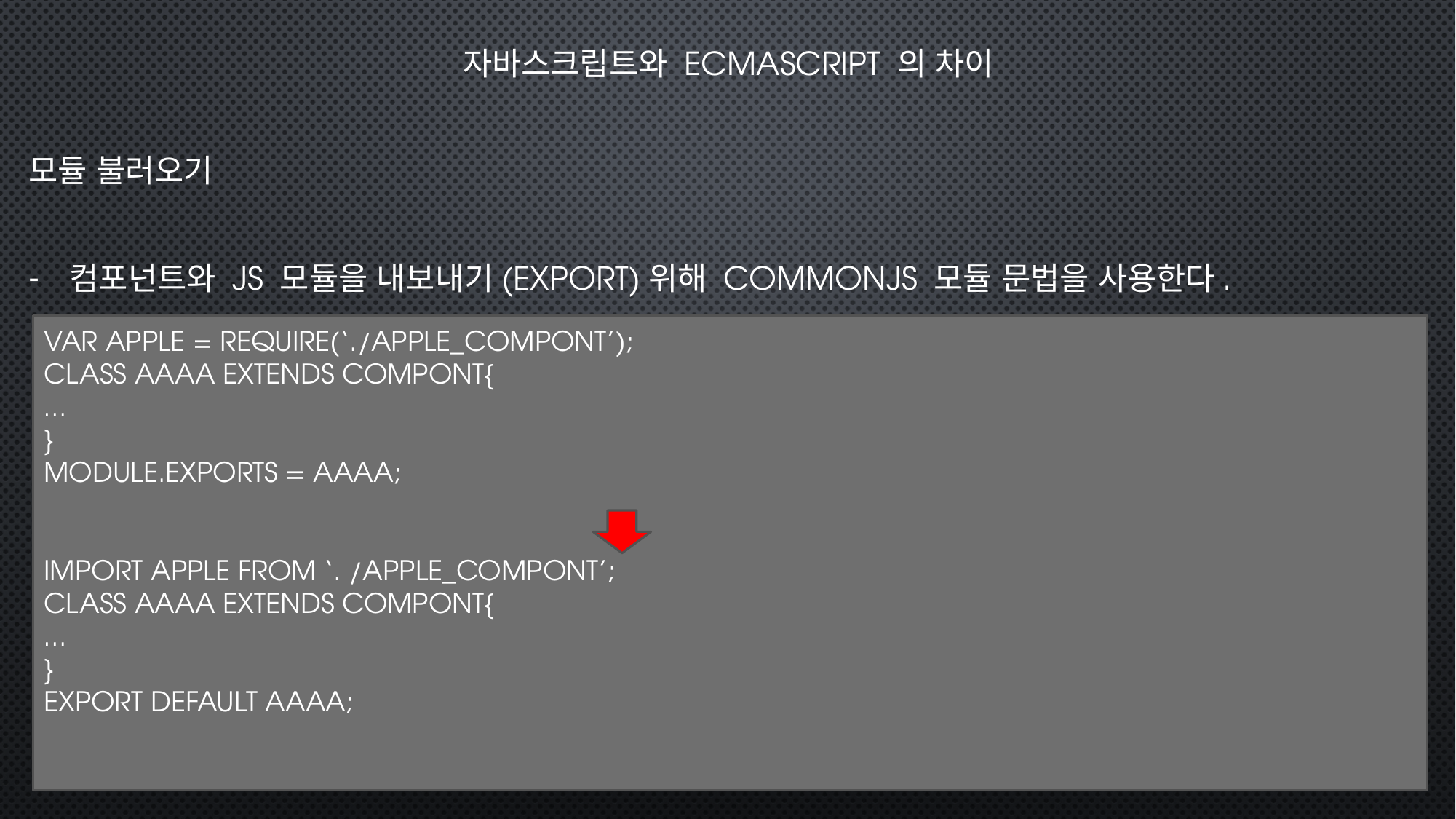

자바스크립트와 ECMAScript 의 차이

모듈 불러오기

컴포넌트와 JS 모듈을 내보내기(EXPORT)위해 COMMONJS 모듈 문법을 사용한다.

VAR APPLE = REQUIRE(‘./APPLE_COMPONT’);
CLASS AAAA EXTENDS COMPONT{
…
}
MODULE.EXPORTS = AAAA;

IMPORT APPLE FROM ‘. /APPLE_COMPONT’;
CLASS AAAA EXTENDS COMPONT{
…
}
EXPORT DEFAULT AAAA;